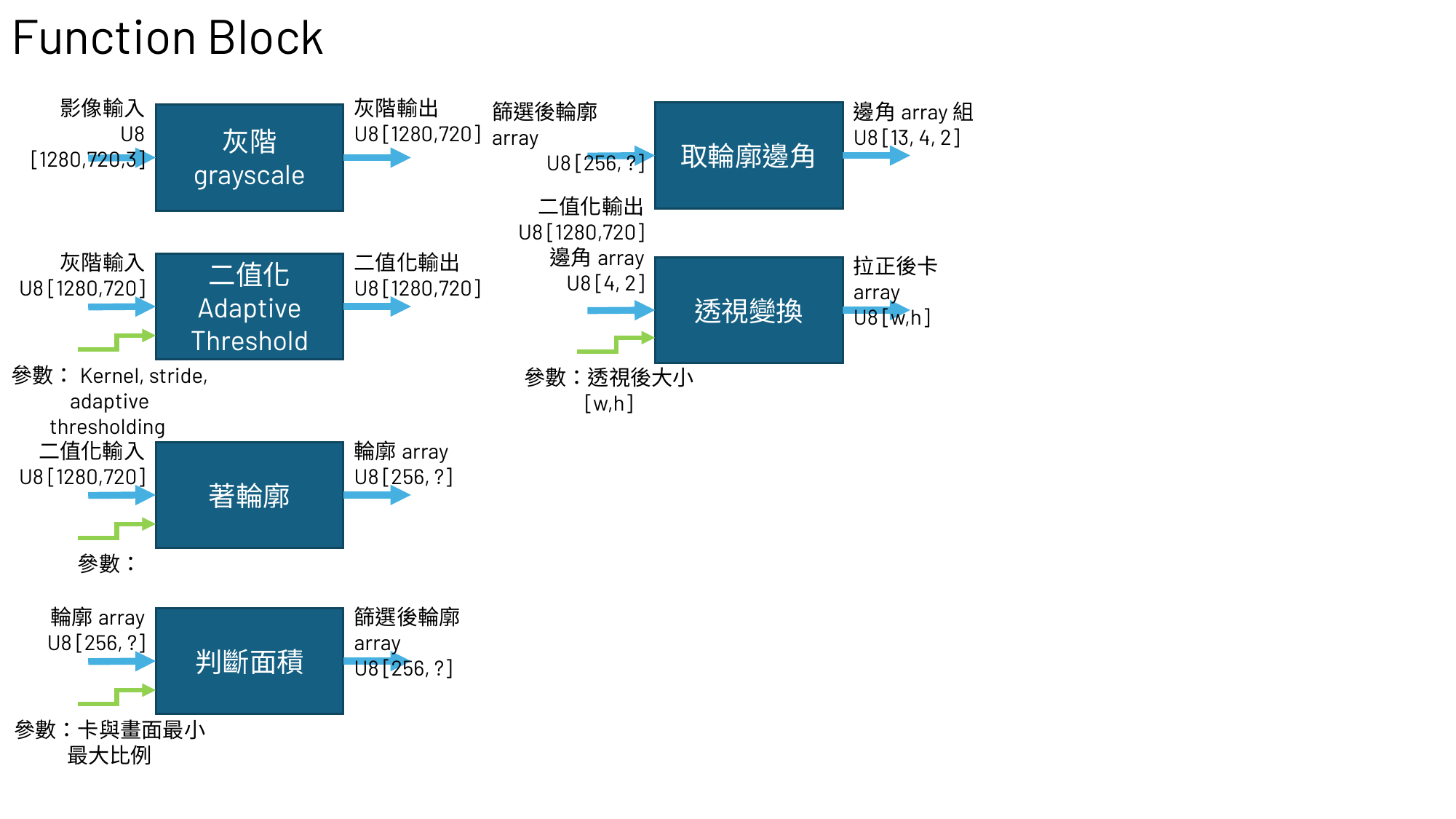

Function Block
影像輸入
U8 [1280,720,3]
灰階輸出
U8 [1280,720]
篩選後輪廓array
U8 [256, ?]
邊角array組
U8 [13, 4, 2]
取輪廓邊角
灰階
grayscale
二值化輸出 U8 [1280,720]
邊角array
U8 [4, 2]
拉正後卡array
U8 [w,h]
透視變換
灰階輸入
U8 [1280,720]
二值化輸出 U8 [1280,720]
二值化
Adaptive Threshold
參數：Kernel, stride, adaptive thresholding
參數：透視後大小 [w,h]
二值化輸入
U8 [1280,720]
輪廓array
U8 [256, ?]
著輪廓
參數：
輪廓array
U8 [256, ?]
篩選後輪廓array
U8 [256, ?]
判斷面積
參數：卡與畫面最小最大比例